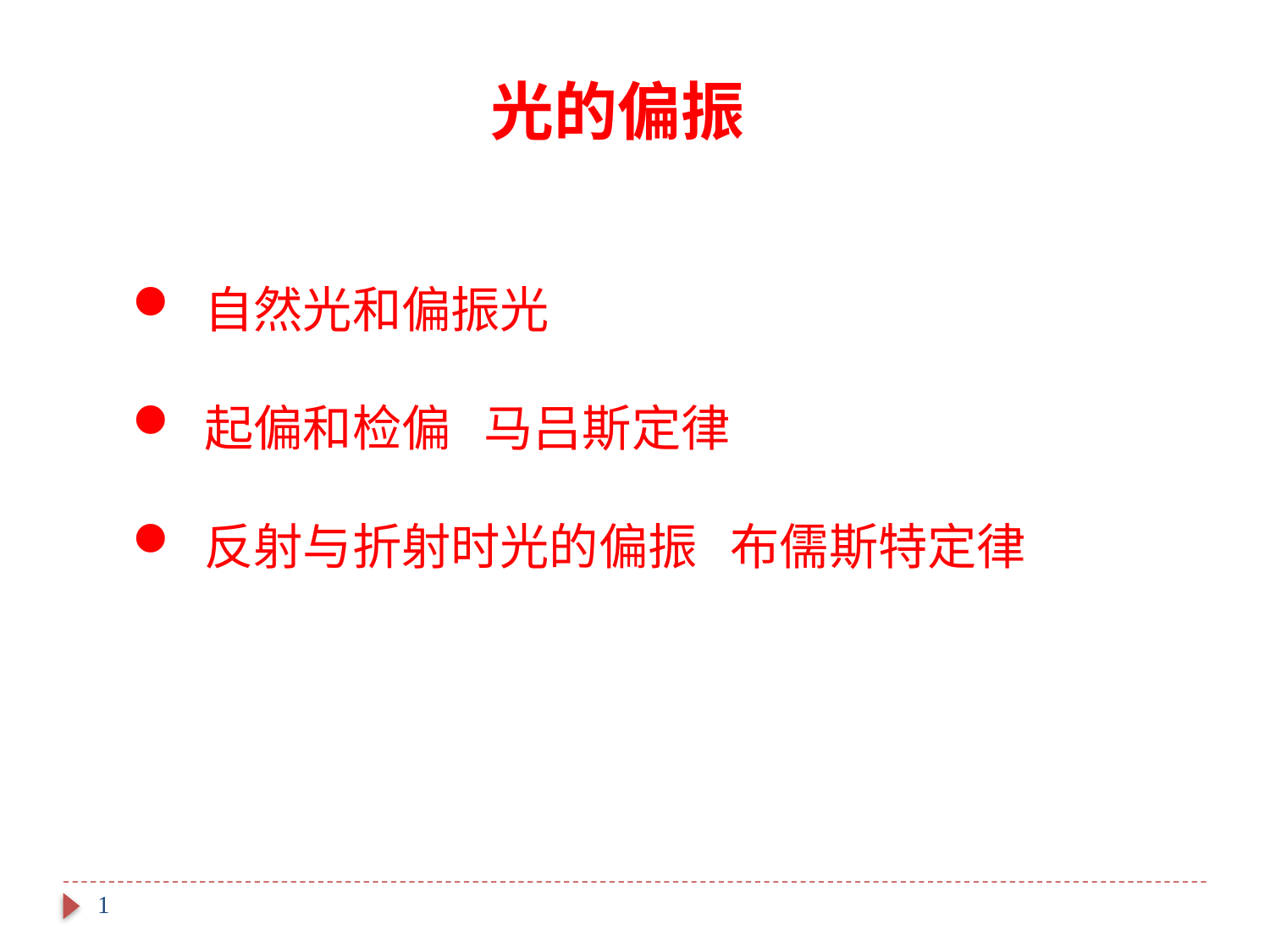

光的偏振
 自然光和偏振光

 起偏和检偏   马吕斯定律

 反射与折射时光的偏振   布儒斯特定律

1